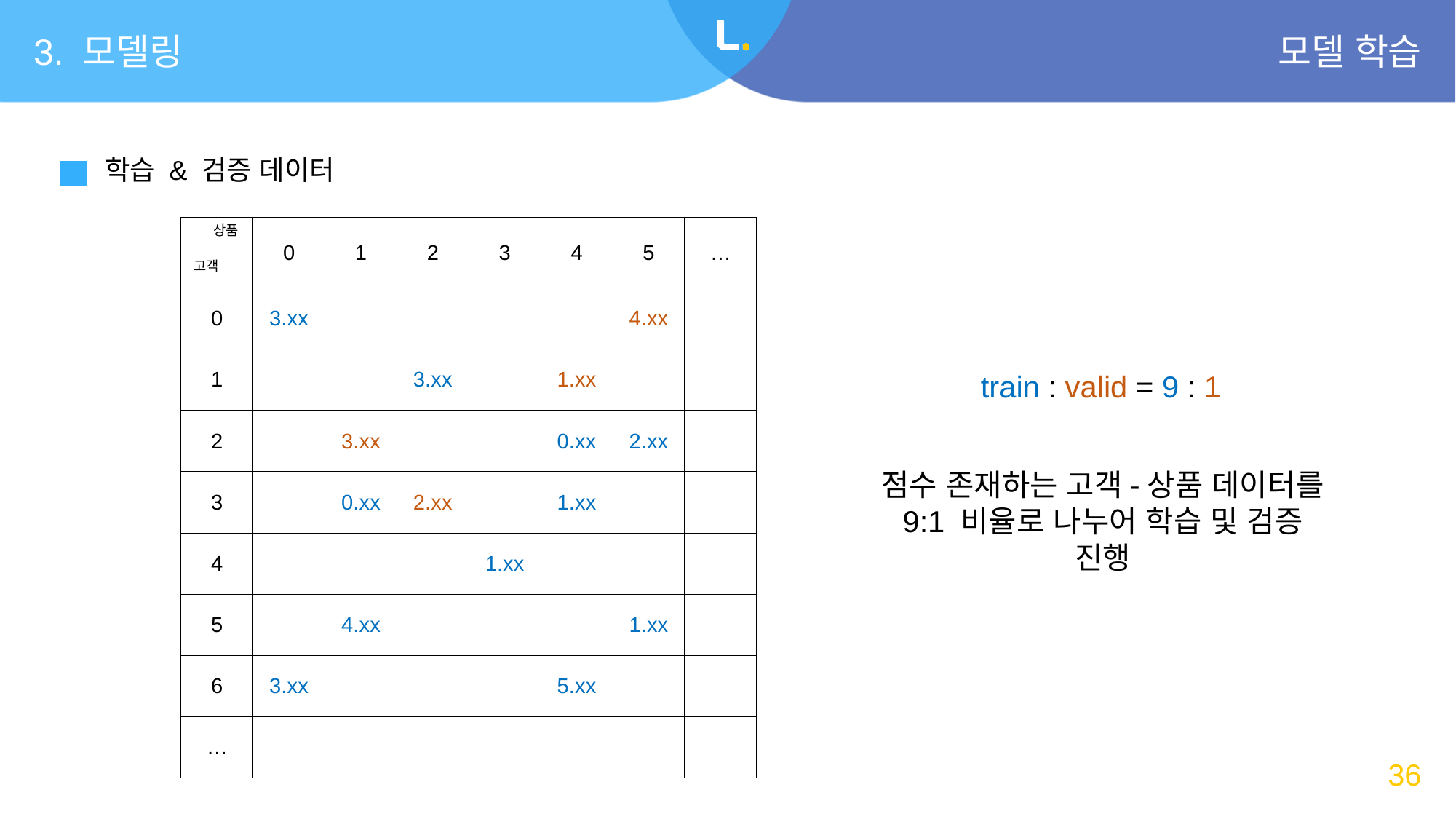

3. 모델링
모델 학습
학습 & 검증 데이터

| 상품 고객 | 0 | 1 | 2 | 3 | 4 | 5 | … |
| --- | --- | --- | --- | --- | --- | --- | --- |
| 0 | 3.xx |  |  |  |  | 4.xx |  |
| 1 |  |  | 3.xx |  | 1.xx |  |  |
| 2 |  | 3.xx |  |  | 0.xx | 2.xx |  |
| 3 |  | 0.xx | 2.xx |  | 1.xx |  |  |
| 4 |  |  |  | 1.xx |  |  |  |
| 5 |  | 4.xx |  |  |  | 1.xx |  |
| 6 | 3.xx |  |  |  | 5.xx |  |  |
| … |  |  |  |  |  |  |  |
train : valid = 9 : 1
점수 존재하는 고객-상품 데이터를 9:1 비율로 나누어 학습 및 검증 진행
36